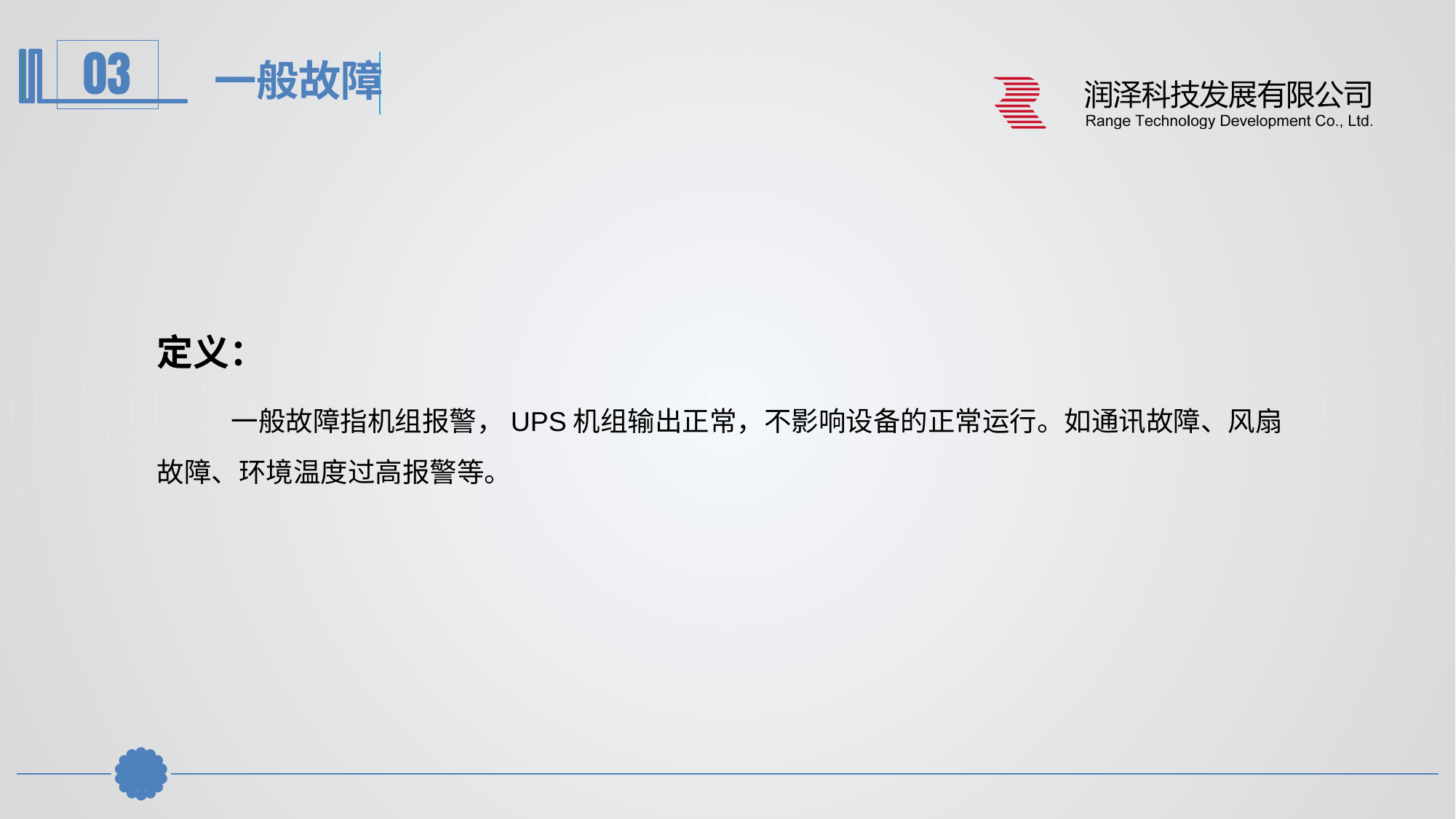

一般故障
定义：
        一般故障指机组报警，UPS机组输出正常，不影响设备的正常运行。如通讯故障、风扇故障、环境温度过高报警等。
7